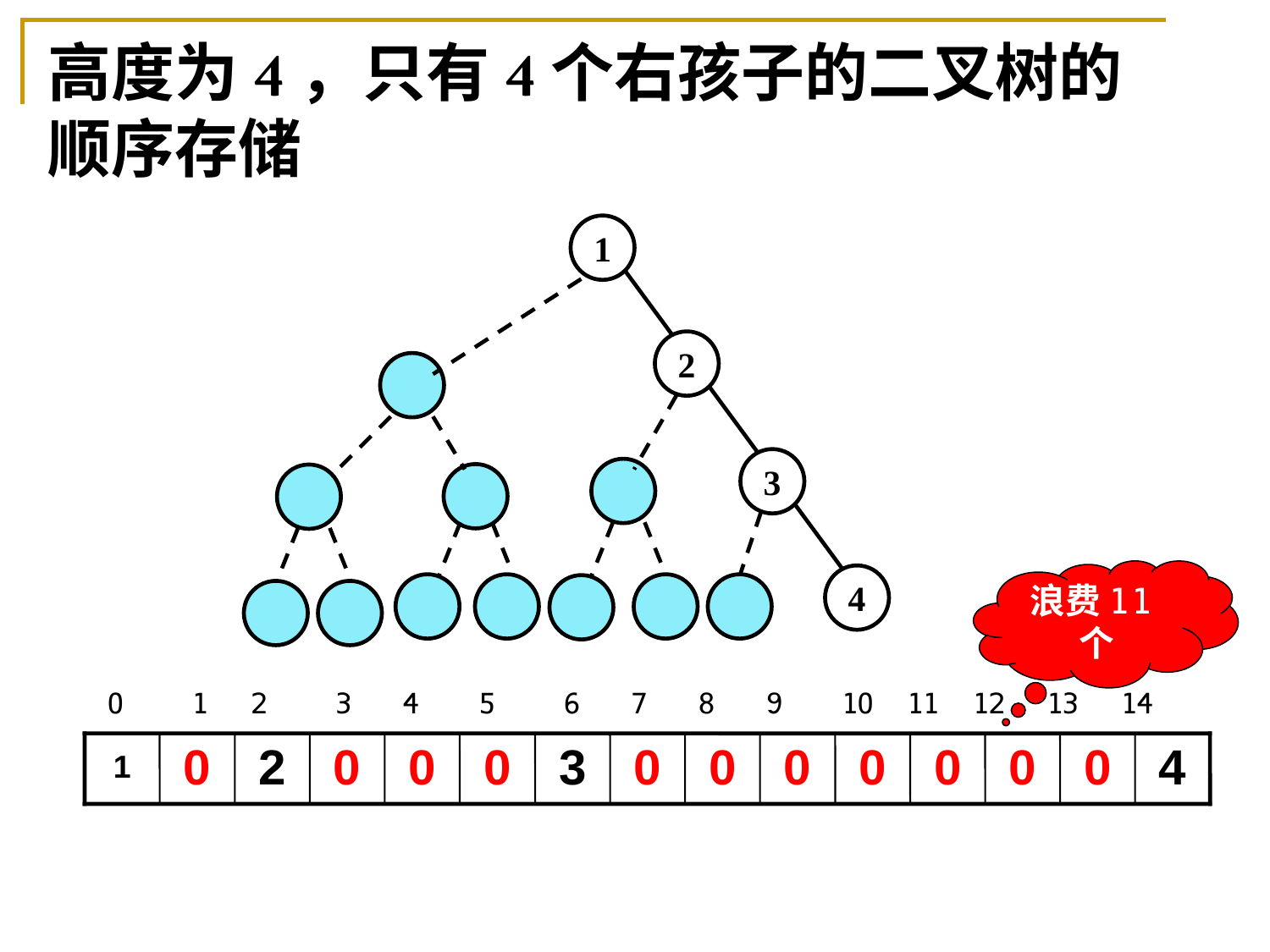

# 高度为4，只有4个右孩子的二叉树的顺序存储
1

2

3

4

浪费11个
0        1     2        3      4       5        6      7      8      9       10    11    12     13     14

1
0
2
0
0
0
3
0
0
0
0
0
0
0
4